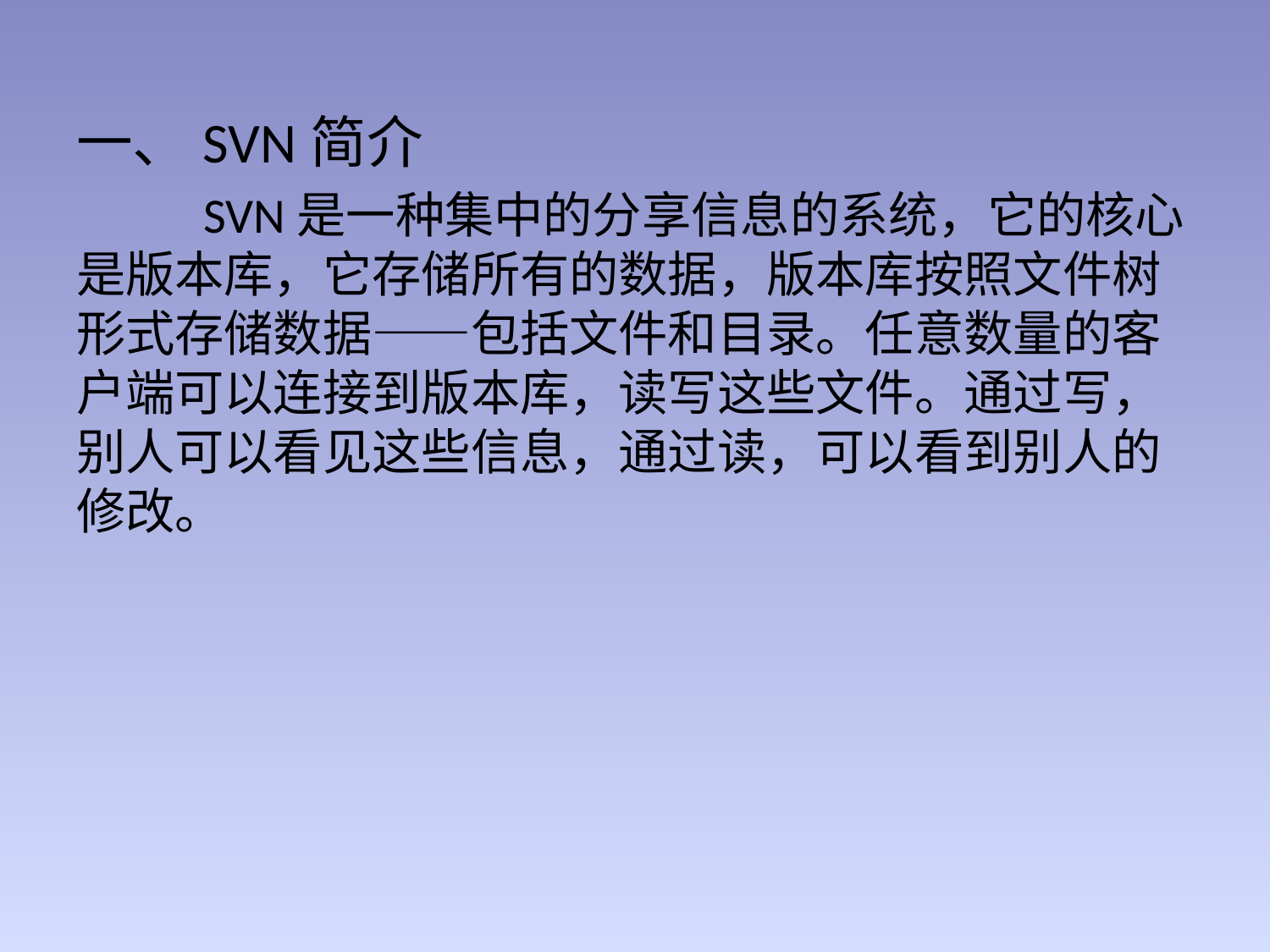

一、SVN简介
	SVN是一种集中的分享信息的系统，它的核心是版本库，它存储所有的数据，版本库按照文件树形式存储数据——包括文件和目录。任意数量的客户端可以连接到版本库，读写这些文件。通过写，别人可以看见这些信息，通过读，可以看到别人的修改。